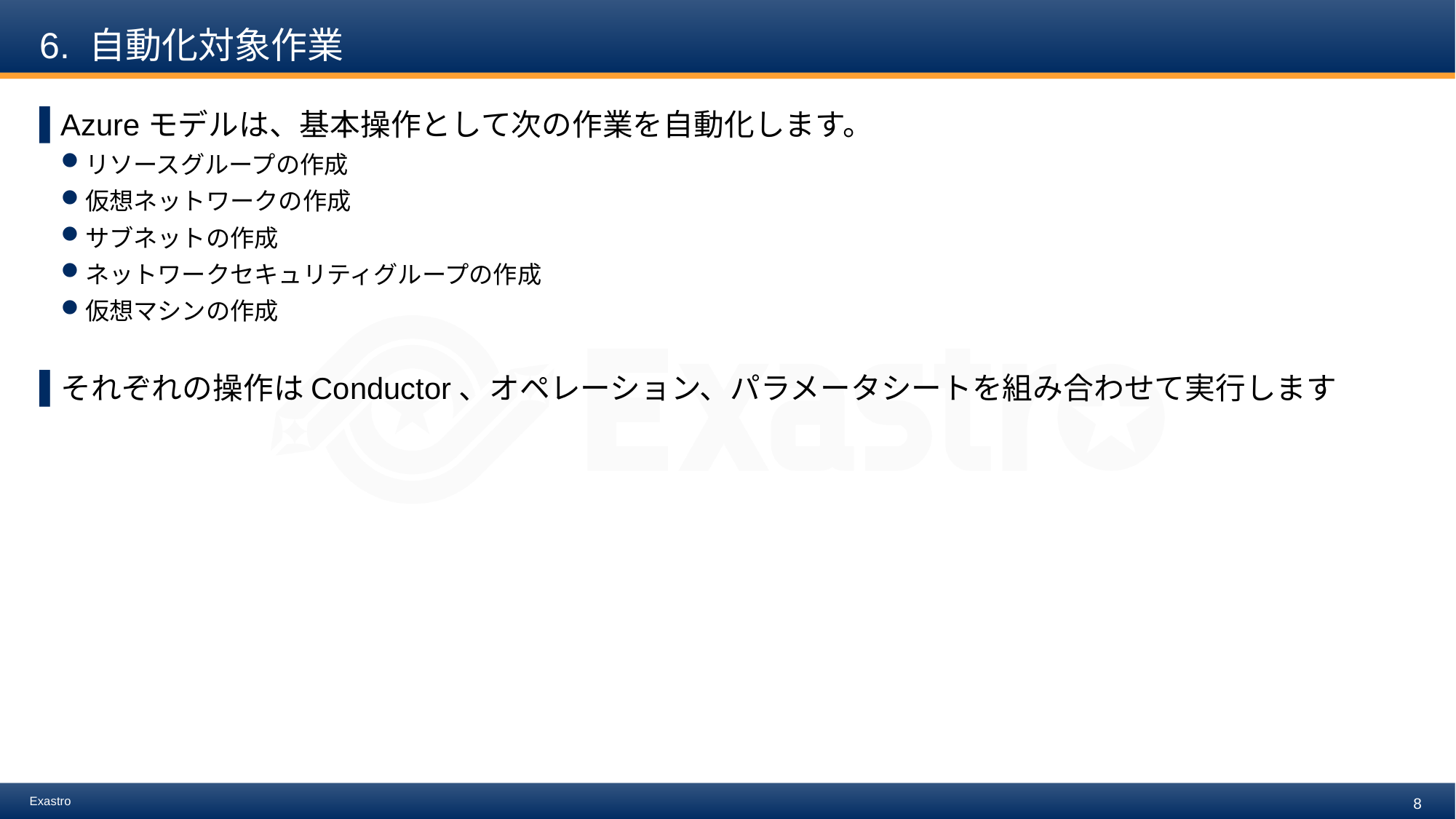

# 6. 自動化対象作業
Azureモデルは、基本操作として次の作業を自動化します。
リソースグループの作成
仮想ネットワークの作成
サブネットの作成
ネットワークセキュリティグループの作成
仮想マシンの作成

それぞれの操作はConductor、オペレーション、パラメータシートを組み合わせて実行します